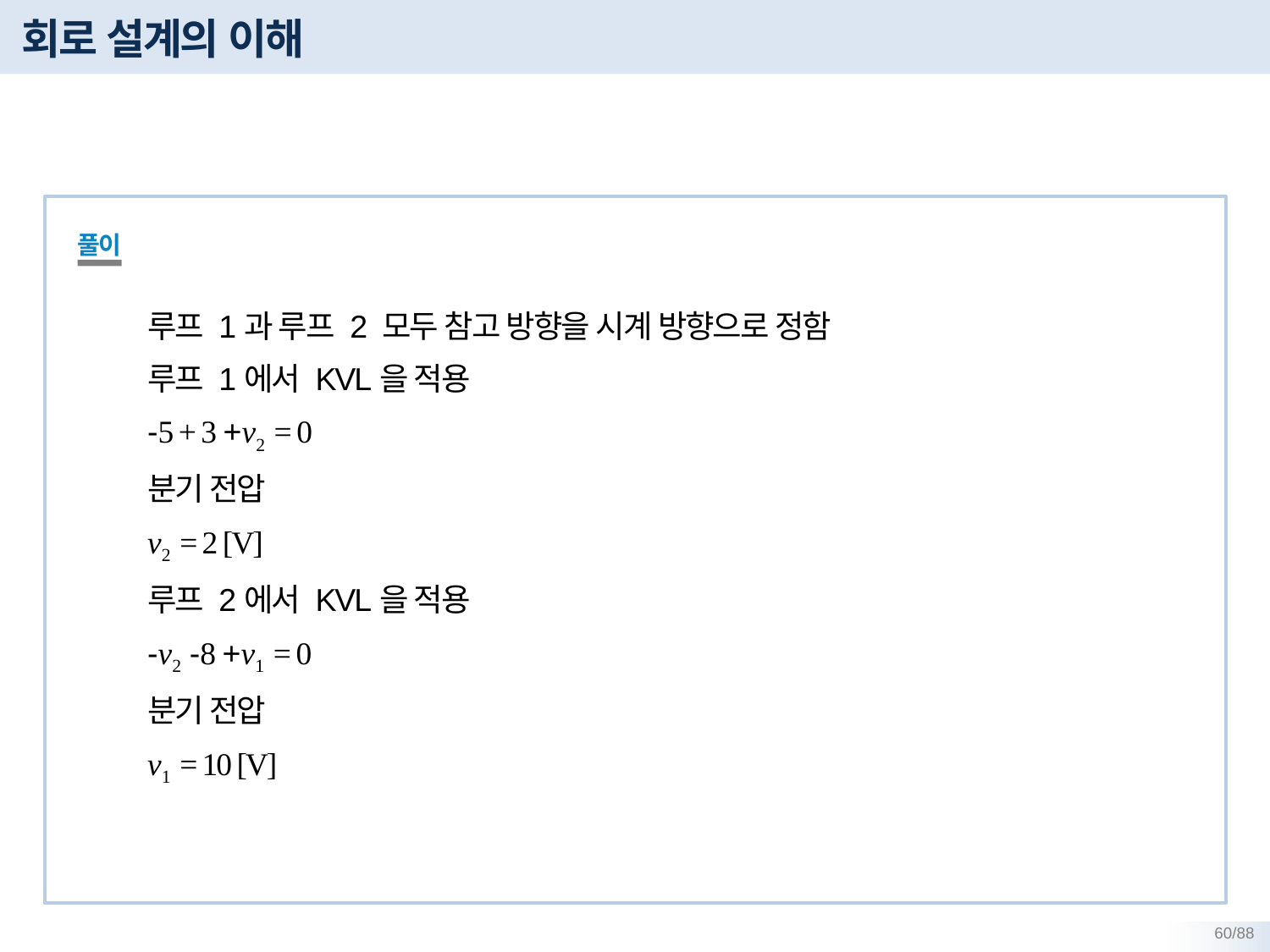

# 회로 설계의 이해

풀이

루프 1과 루프 2 모두 참고 방향을 시계 방향으로 정함
루프 1에서 KVL을 적용
-5 + 3 +v2 = 0
분기 전압
v2 = 2 [V]
루프 2에서 KVL을 적용
-v2 -8 +v1 = 0
분기 전압
v1 = 10 [V]